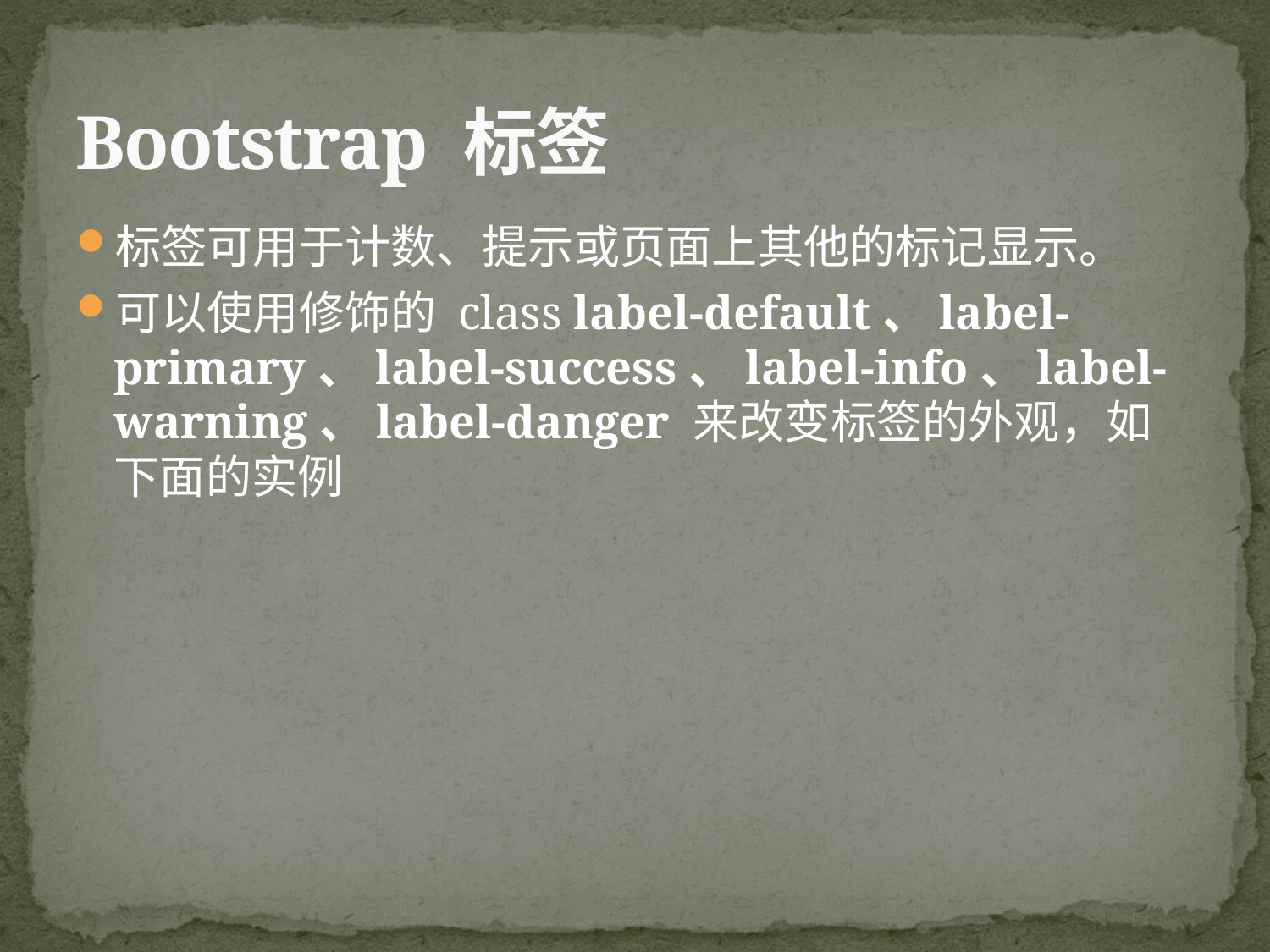

# Bootstrap 标签
标签可用于计数、提示或页面上其他的标记显示。
可以使用修饰的 class label-default、label-primary、label-success、label-info、label-warning、label-danger 来改变标签的外观，如下面的实例